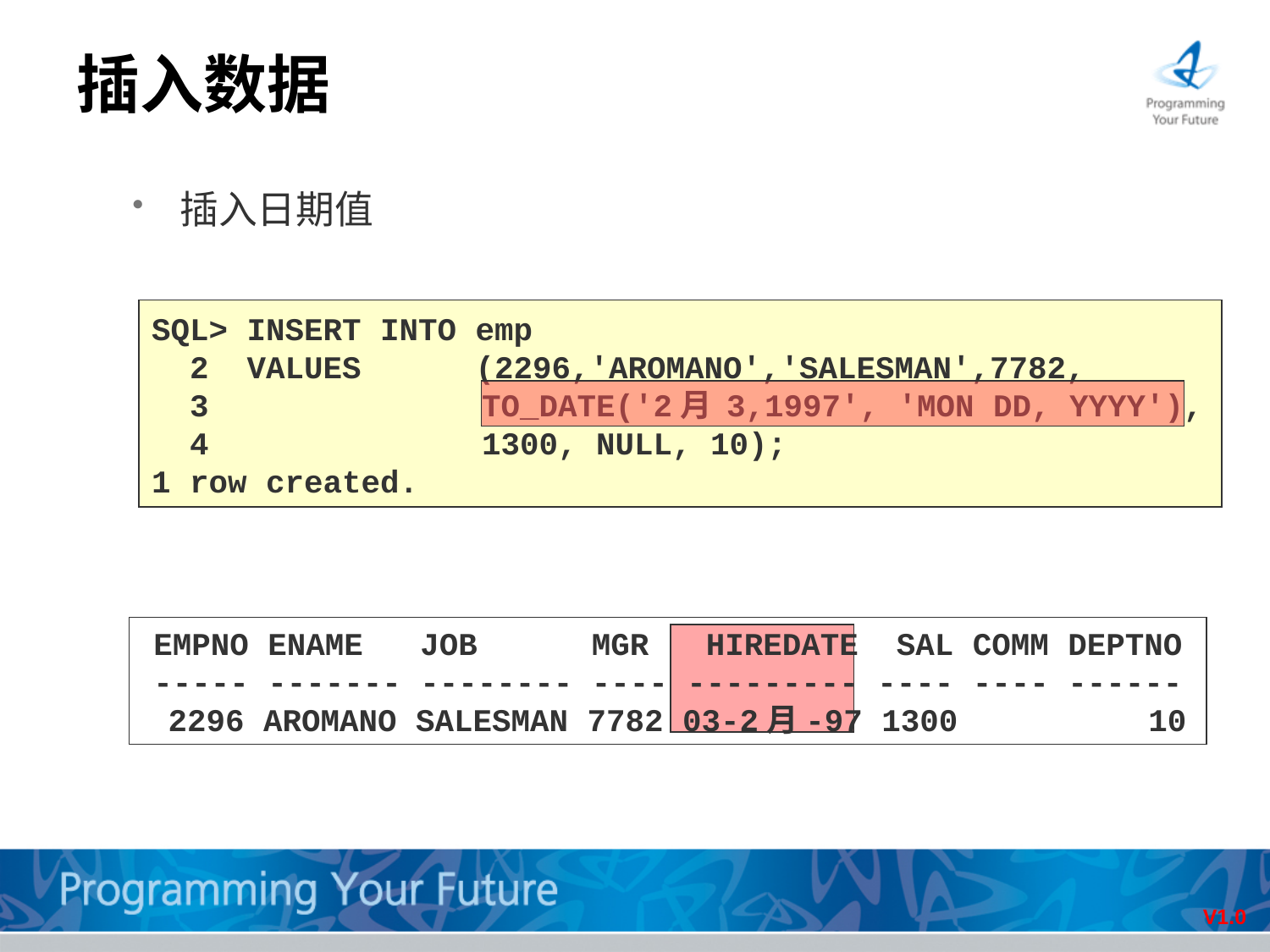

# 插入数据
插入日期值
SQL> INSERT INTO emp
  2  VALUES      (2296,'AROMANO','SALESMAN',7782,
  3		    TO_DATE('2月 3,1997', 'MON DD, YYYY'),
  4		    1300, NULL, 10);
1 row created.

EMPNO ENAME   JOB      MGR   HIREDATE  SAL COMM DEPTNO
----- ------- -------- ---- --------- ---- ---- ------
 2296 AROMANO SALESMAN 7782 03-2月-97 1300          10